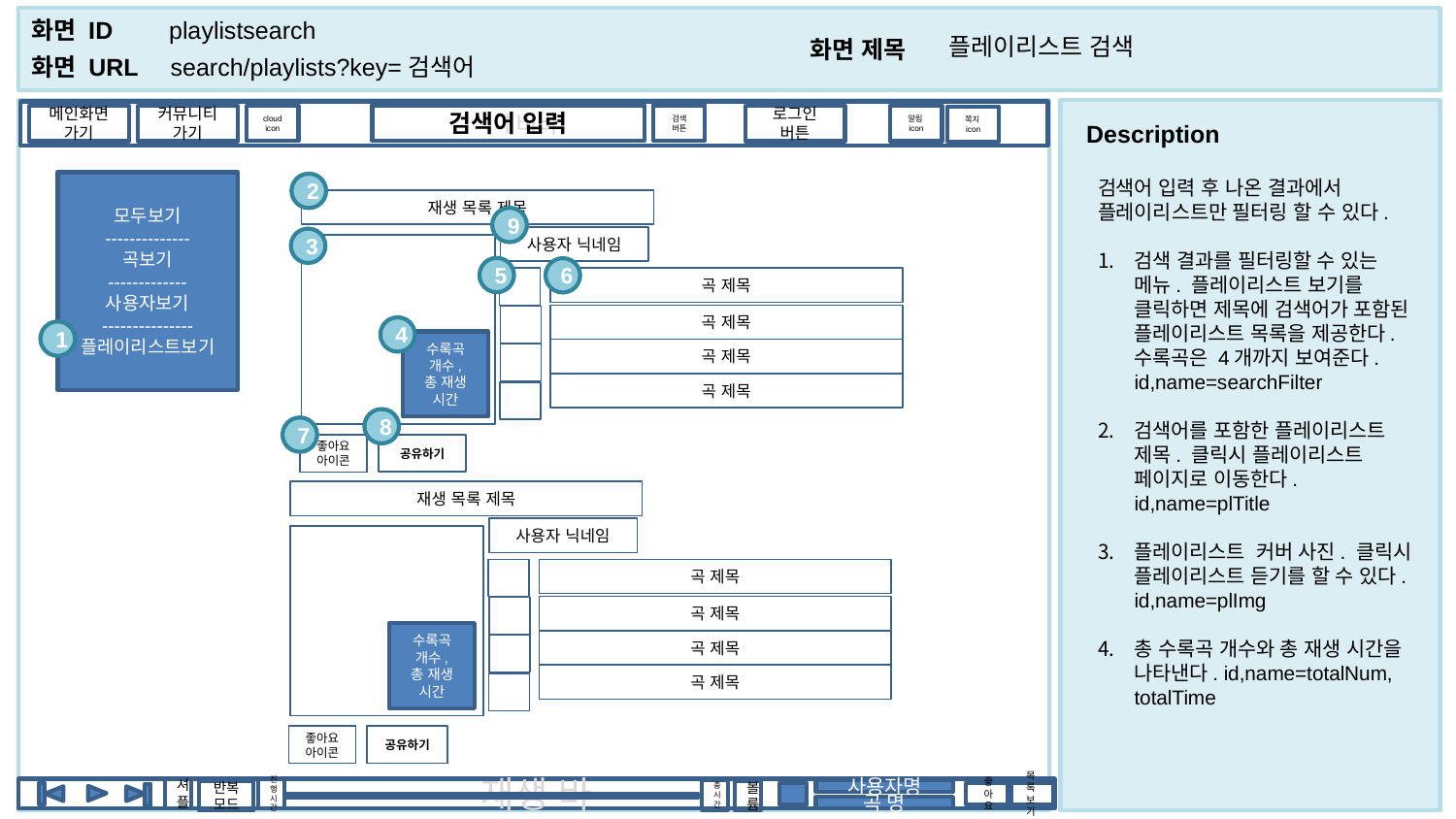

playlistsearch
플레이리스트 검색
search/playlists?key=검색어
      네비바
검색어 입력
검색
버튼
cloud
icon
메인화면
가기
커뮤니티가기
로그인
버튼
알림icon
쪽지icon
검색어 입력 후 나온 결과에서 플레이리스트만 필터링 할 수 있다.

검색 결과를 필터링할 수 있는 메뉴. 플레이리스트 보기를 클릭하면 제목에 검색어가 포함된 플레이리스트 목록을 제공한다. 수록곡은 4개까지 보여준다. id,name=searchFilter

검색어를 포함한 플레이리스트 제목. 클릭시 플레이리스트 페이지로 이동한다. id,name=plTitle

플레이리스트  커버 사진. 클릭시 플레이리스트 듣기를 할 수 있다. id,name=plImg

총 수록곡 개수와 총 재생 시간을 나타낸다. id,name=totalNum, totalTime
모두보기
--------------
곡보기
-------------
사용자보기
---------------
플레이리스트보기
2
재생 목록 제목
사용자 닉네임
3

5
6

곡 제목
곡 제목

4
1
수록곡 개수,
총 재생 시간
곡 제목

곡 제목

7
공유하기
좋아요
아이콘
9
8
재생 목록 제목
사용자 닉네임

곡 제목
곡 제목

곡 제목

곡 제목

공유하기
좋아요
아이콘
수록곡 개수,
총 재생 시간
셔플
진행시간
재생 바
총시간
사용자명
볼륨
반복 모드

좋아요
목록
보기

곡 명